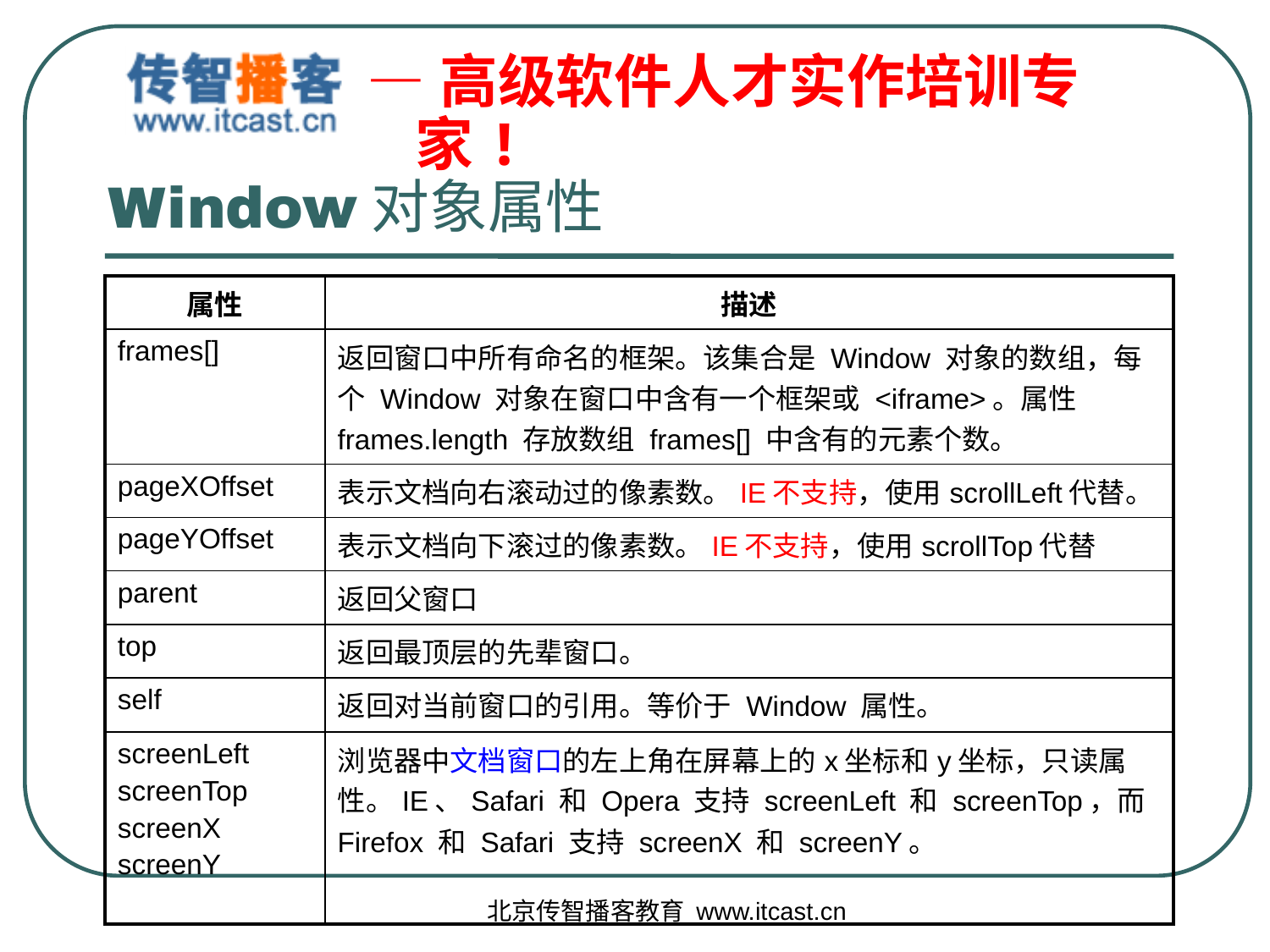

Window对象属性
| 属性 | 描述 |
| --- | --- |
| frames[] | 返回窗口中所有命名的框架。该集合是 Window 对象的数组，每个 Window 对象在窗口中含有一个框架或 <iframe>。属性 frames.length 存放数组 frames[] 中含有的元素个数。 |
| pageXOffset | 表示文档向右滚动过的像素数。IE不支持，使用scrollLeft代替。 |
| pageYOffset | 表示文档向下滚过的像素数。IE不支持，使用scrollTop代替 |
| parent | 返回父窗口 |
| top | 返回最顶层的先辈窗口。 |
| self | 返回对当前窗口的引用。等价于 Window 属性。 |
| screenLeft screenTop screenX screenY | 浏览器中文档窗口的左上角在屏幕上的x坐标和y坐标，只读属性。IE、Safari 和 Opera 支持 screenLeft 和 screenTop，而 Firefox 和 Safari 支持 screenX 和 screenY。 |